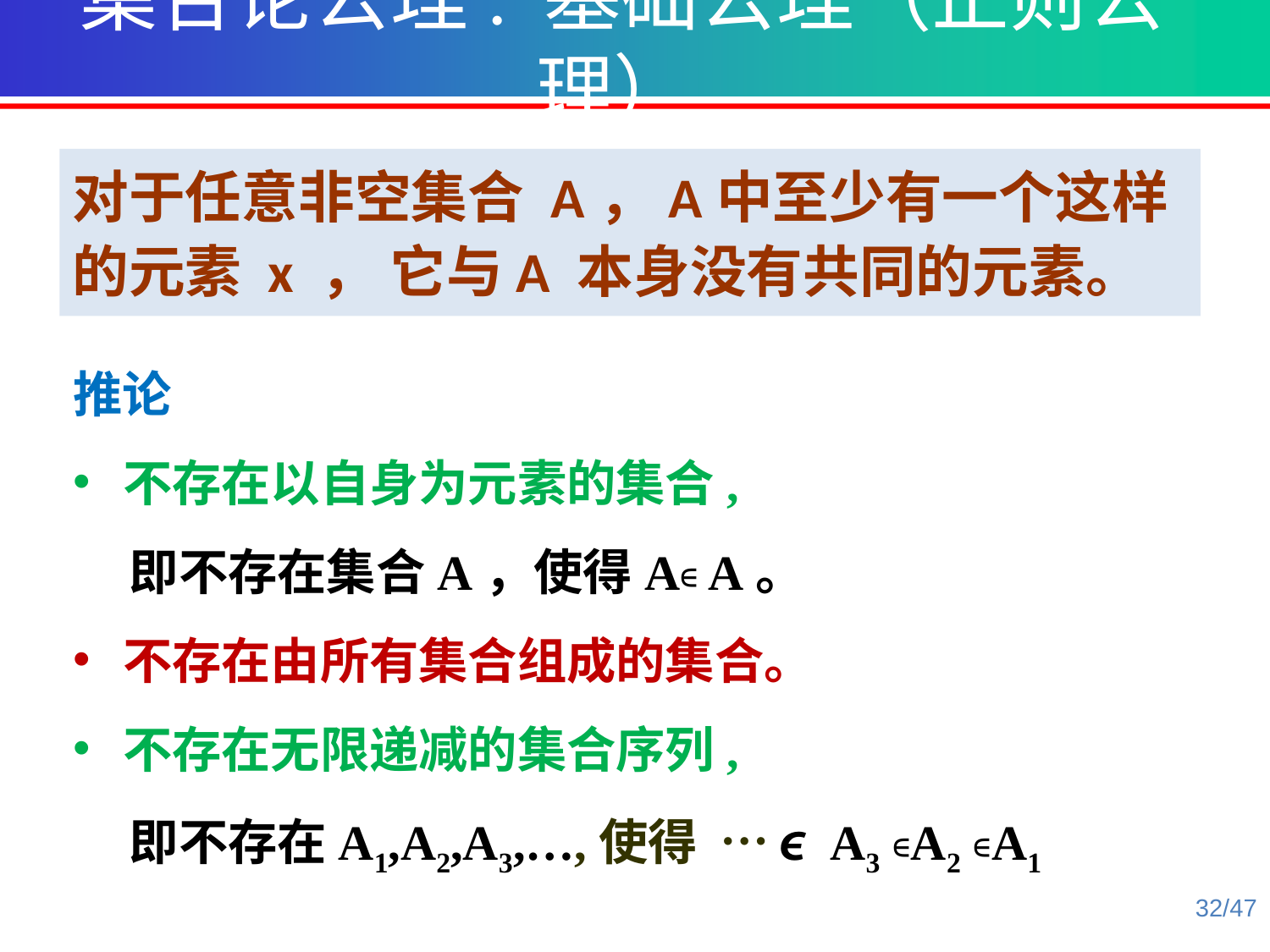

集合论公理: 基础公理（正则公理）
对于任意非空集合 A，A中至少有一个这样的元素 x ， 它与A 本身没有共同的元素。
推论
不存在以自身为元素的集合,
    即不存在集合A，使得A∊ A。
不存在由所有集合组成的集合。
不存在无限递减的集合序列,
    即不存在A1,A2,A3,…,使得  …∊A3 ∊A2 ∊A1
32/47